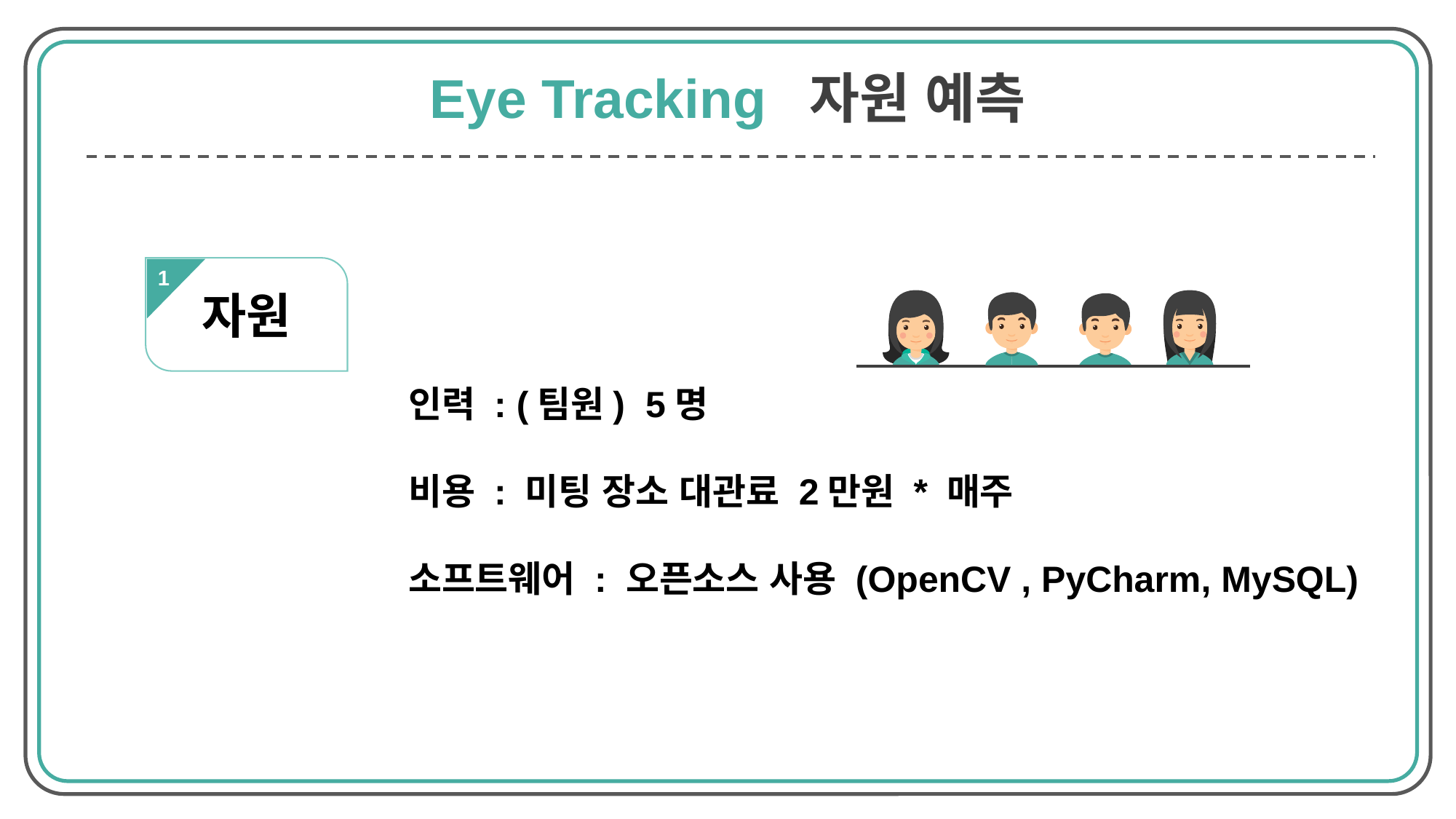

asdfe

Eye Tracking  자원 예측
자원

1

인력 : (팀원)  5명

비용 : 미팅 장소 대관료 2만원 * 매주

소프트웨어 : 오픈소스 사용 (OpenCV , PyCharm, MySQL)